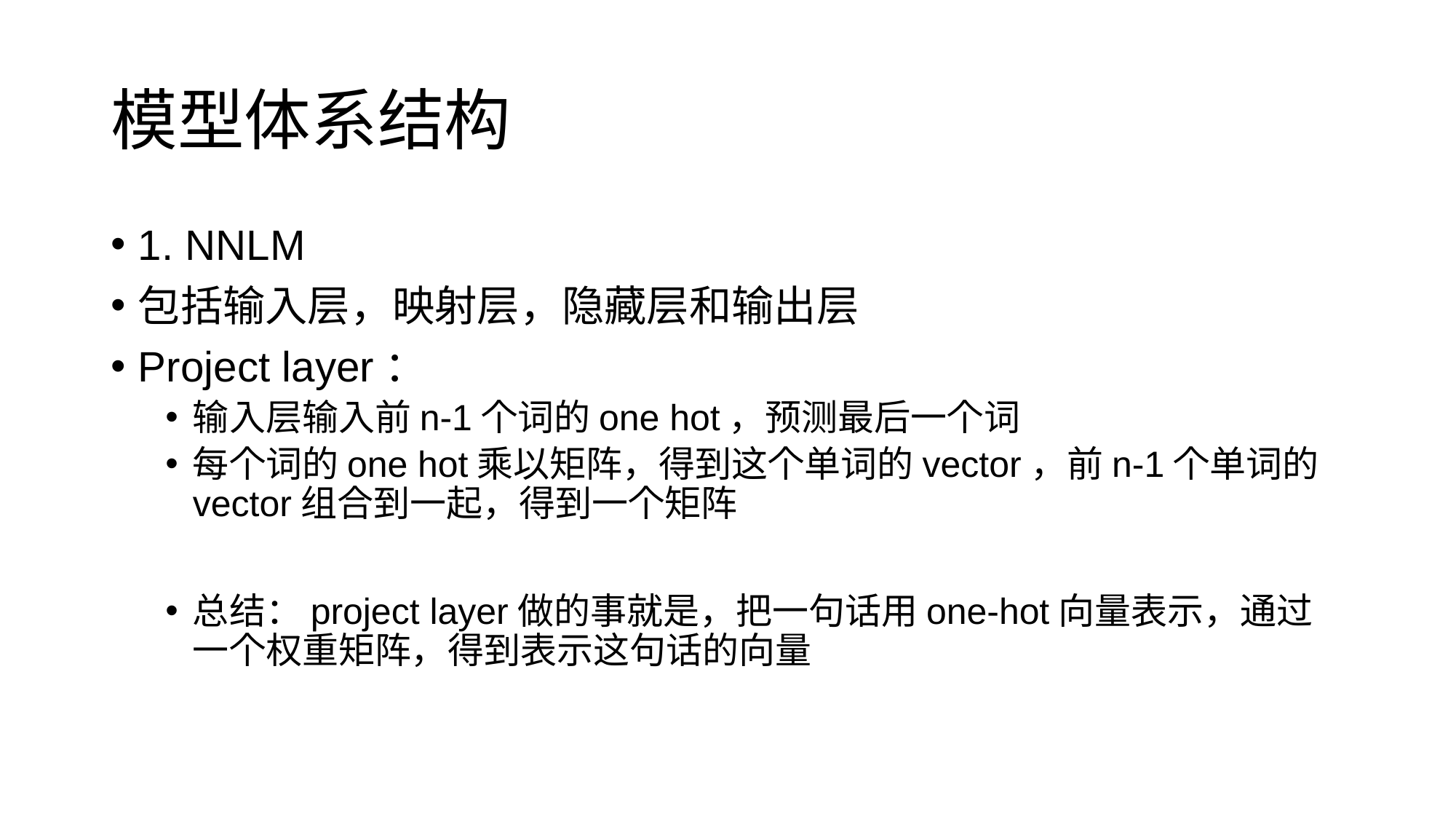

# 模型体系结构
1. NNLM
包括输入层，映射层，隐藏层和输出层
Project layer：
输入层输入前n-1个词的one hot，预测最后一个词
每个词的one hot乘以矩阵，得到这个单词的vector，前n-1个单词的vector组合到一起，得到一个矩阵

总结：project layer做的事就是，把一句话用one-hot向量表示，通过一个权重矩阵，得到表示这句话的向量